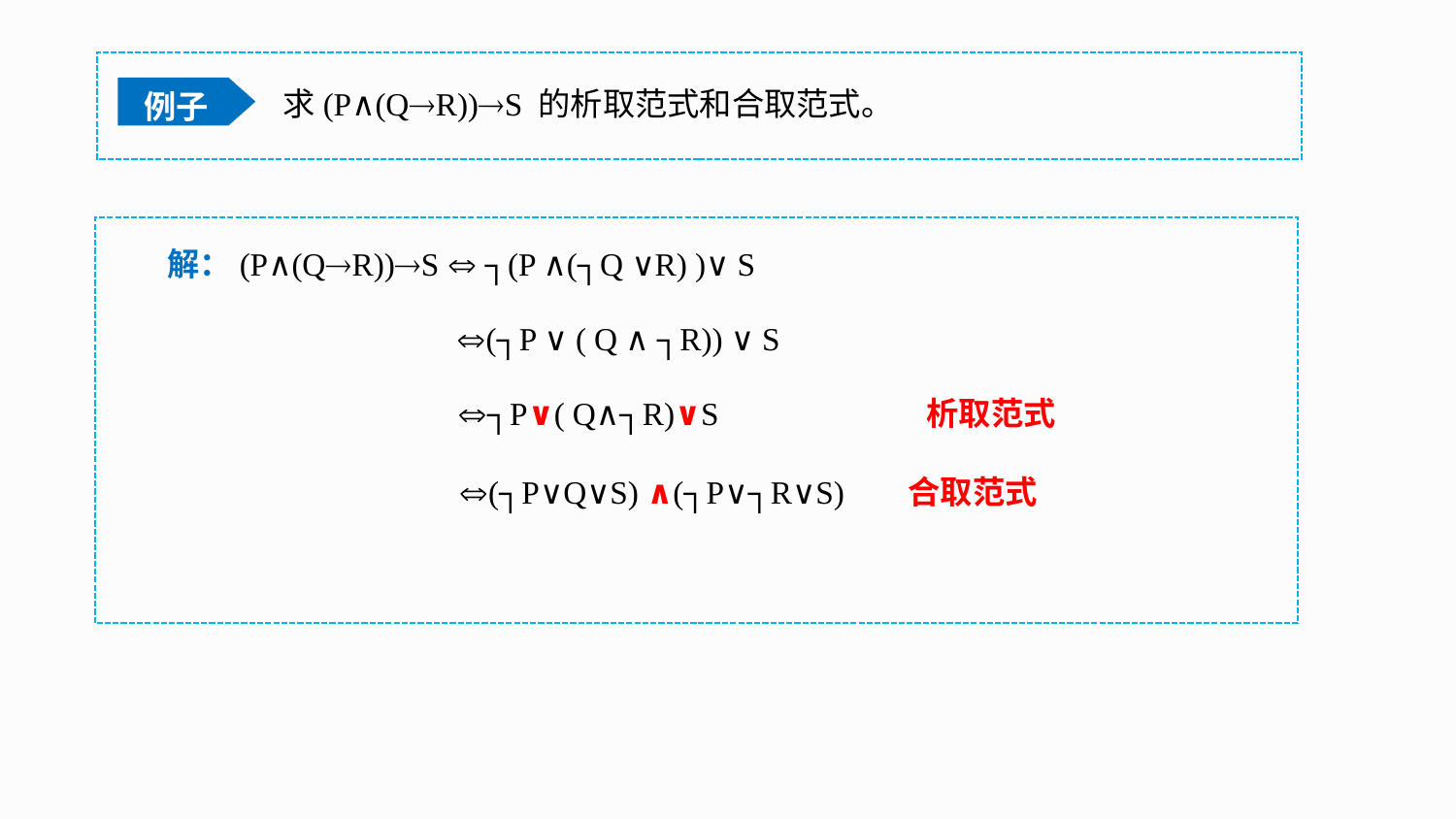

例子
求(P∧(Q→R))→S 的析取范式和合取范式。

解：(P∧(Q→R))→S ⇔ ┐(P ∧(┐Q ∨R) )∨ S
⇔(┐P ∨ ( Q ∧ ┐R)) ∨ S
⇔┐P∨( Q∧┐R)∨S                         析取范式
⇔(┐P∨Q∨S) ∧(┐P∨┐R∨S)       合取范式